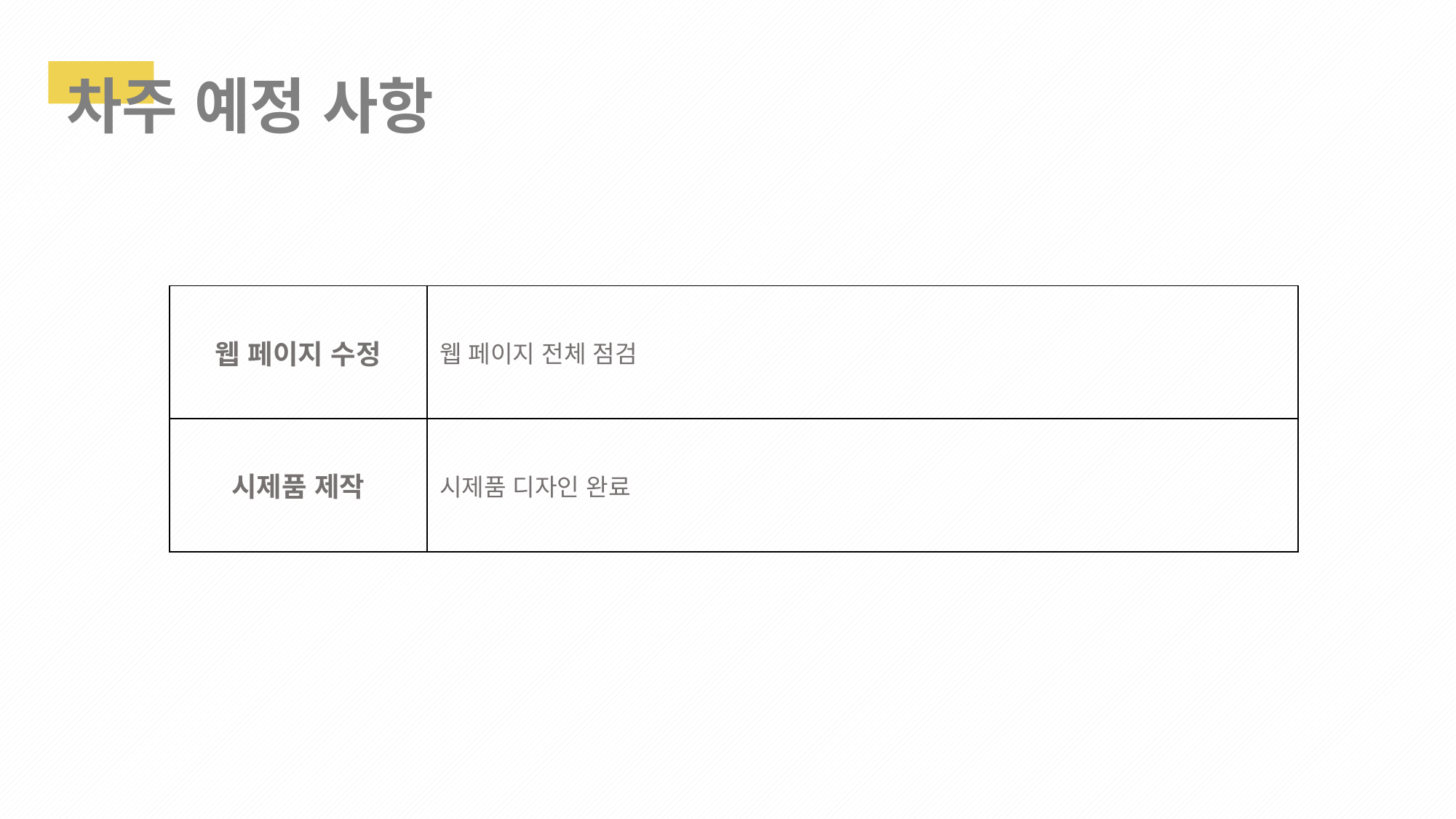

차주 예정 사항
| 웹 페이지 수정 | 웹 페이지 전체 점검 |
| --- | --- |
| 시제품 제작 | 시제품 디자인 완료 |